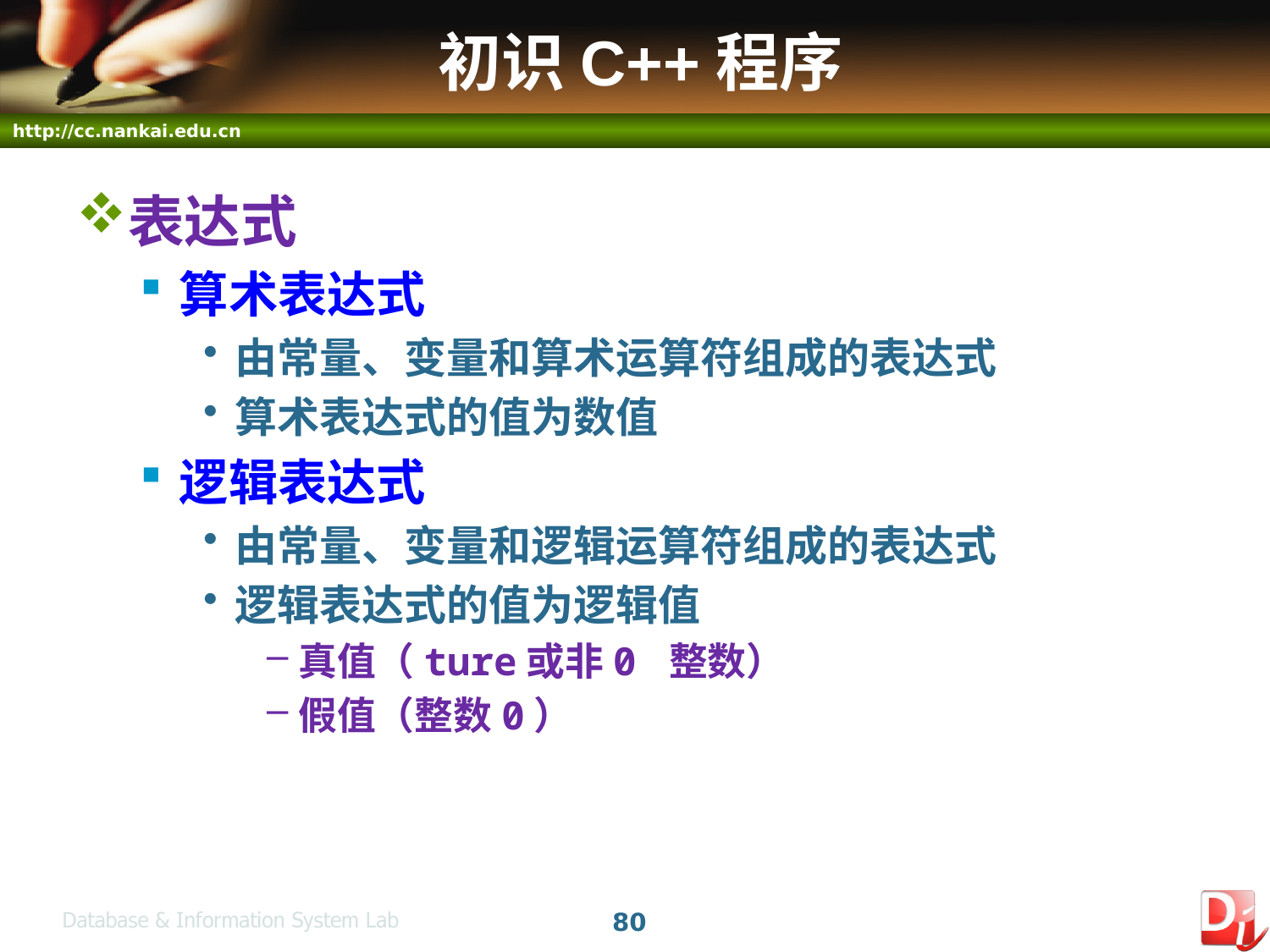

# 初识C++程序
表达式
算术表达式
由常量、变量和算术运算符组成的表达式
算术表达式的值为数值
逻辑表达式
由常量、变量和逻辑运算符组成的表达式
逻辑表达式的值为逻辑值
真值（ture或非0 整数）
假值（整数0）
80
Database & Information System Lab